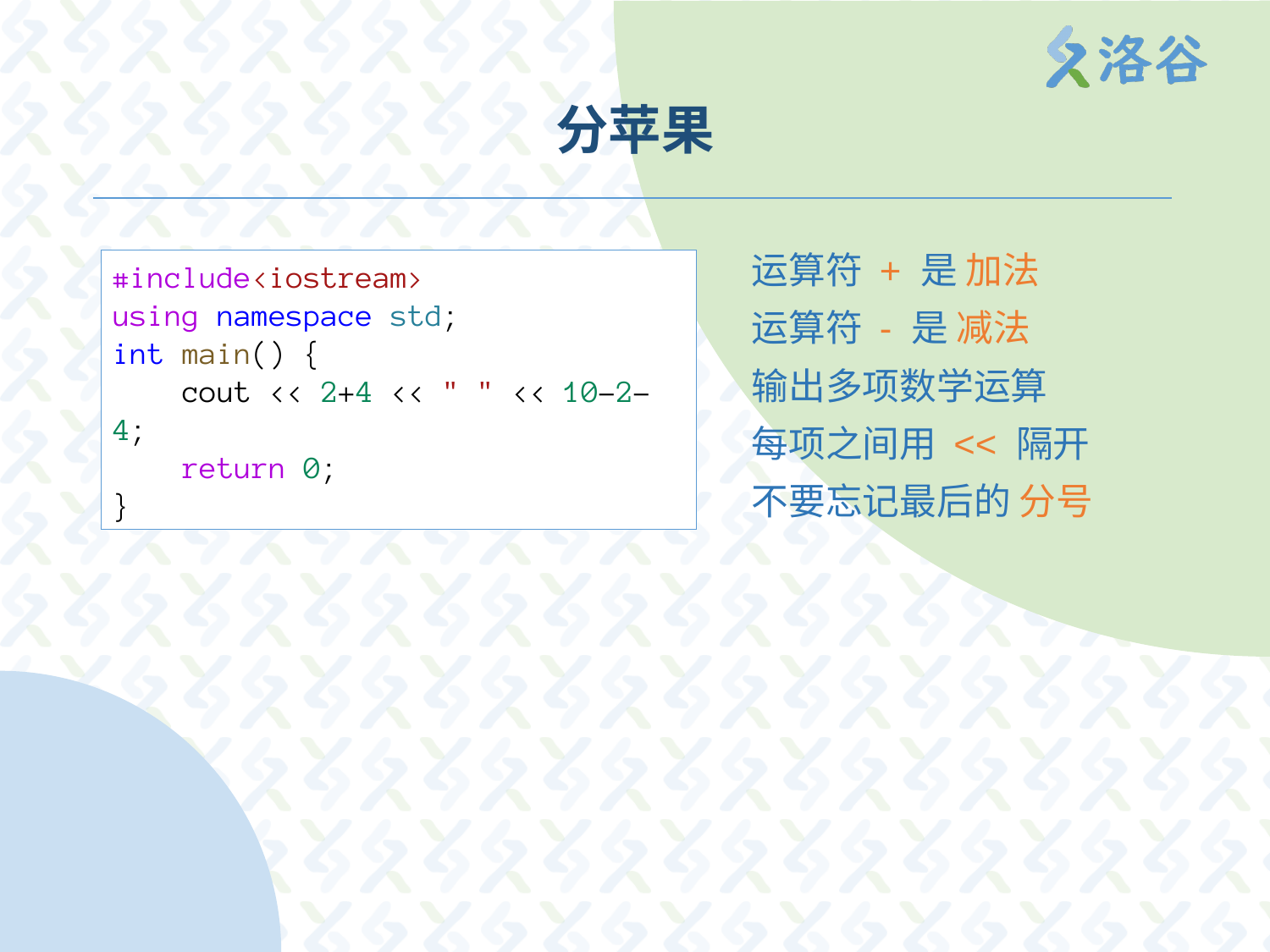

# 分苹果
运算符 + 是 加法
运算符 - 是 减法
输出多项数学运算
每项之间用 << 隔开
不要忘记最后的 分号
#include<iostream>
using namespace std;
int main() {
    cout << 2+4 << " " << 10-2-4;
    return 0;
}